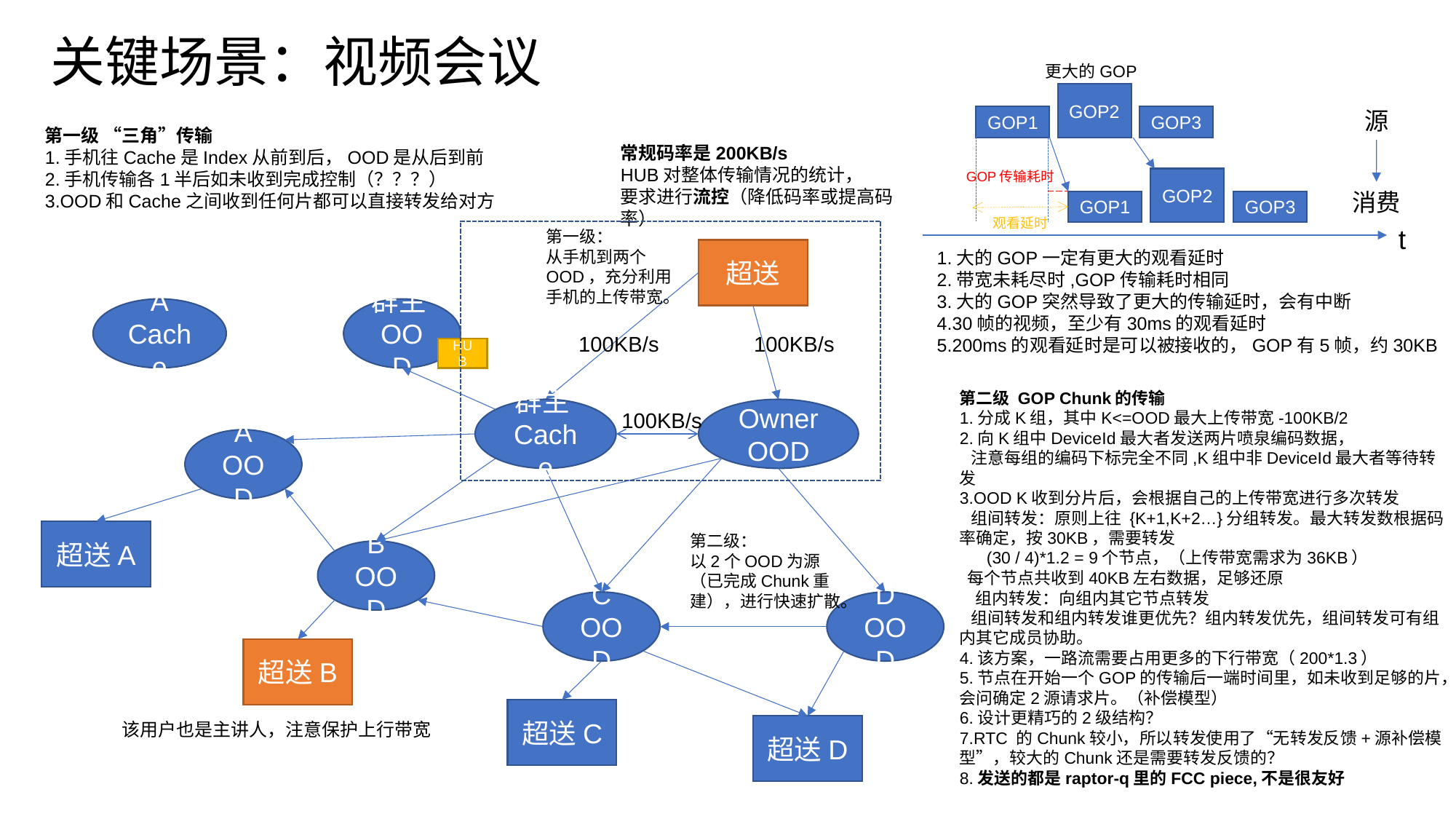

# 关键场景：视频会议
更大的GOP
GOP2
源
GOP3
GOP1
第一级 “三角”传输
1.手机往Cache是Index从前到后，OOD是从后到前
2.手机传输各1半后如未收到完成控制（？？？）
3.OOD和Cache之间收到任何片都可以直接转发给对方
常规码率是200KB/s
HUB对整体传输情况的统计，
要求进行流控（降低码率或提高码率）
GOP传输耗时
GOP2
消费
GOP3
GOP1
观看延时
t

第一级：
从手机到两个OOD，充分利用手机的上传带宽。
超送
1.大的GOP一定有更大的观看延时
2.带宽未耗尽时,GOP传输耗时相同
3.大的GOP突然导致了更大的传输延时，会有中断
4.30帧的视频，至少有30ms的观看延时
5.200ms的观看延时是可以被接收的，GOP有5帧，约30KB
A
Cache
群主OOD
100KB/s
100KB/s
HUB
第二级 GOP Chunk的传输
1.分成K组，其中K<=OOD最大上传带宽-100KB/2
2.向K组中DeviceId最大者发送两片喷泉编码数据，
   注意每组的编码下标完全不同,K组中非DeviceId最大者等待转发
3.OOD K收到分片后，会根据自己的上传带宽进行多次转发
   组间转发：原则上往 {K+1,K+2…}分组转发。最大转发数根据码率确定，按30KB，需要转发
      (30 / 4)*1.2 = 9个节点，（上传带宽需求为36KB）
 每个节点共收到40KB左右数据，足够还原
   组内转发：向组内其它节点转发
   组间转发和组内转发谁更优先？组内转发优先，组间转发可有组内其它成员协助。
4.该方案，一路流需要占用更多的下行带宽（200*1.3）
5.节点在开始一个GOP的传输后一端时间里，如未收到足够的片，会问确定2源请求片。（补偿模型）
6.设计更精巧的2级结构？
7.RTC 的Chunk较小，所以转发使用了“无转发反馈+源补偿模型”，较大的Chunk还是需要转发反馈的？
8.发送的都是raptor-q里的FCC piece,不是很友好
Owner
OOD
群主Cache
100KB/s
A
OOD
超送A
第二级：
以2个OOD为源（已完成Chunk重建），进行快速扩散。
B
OOD
C
OOD
D
OOD
超送B
超送C
该用户也是主讲人，注意保护上行带宽
超送D